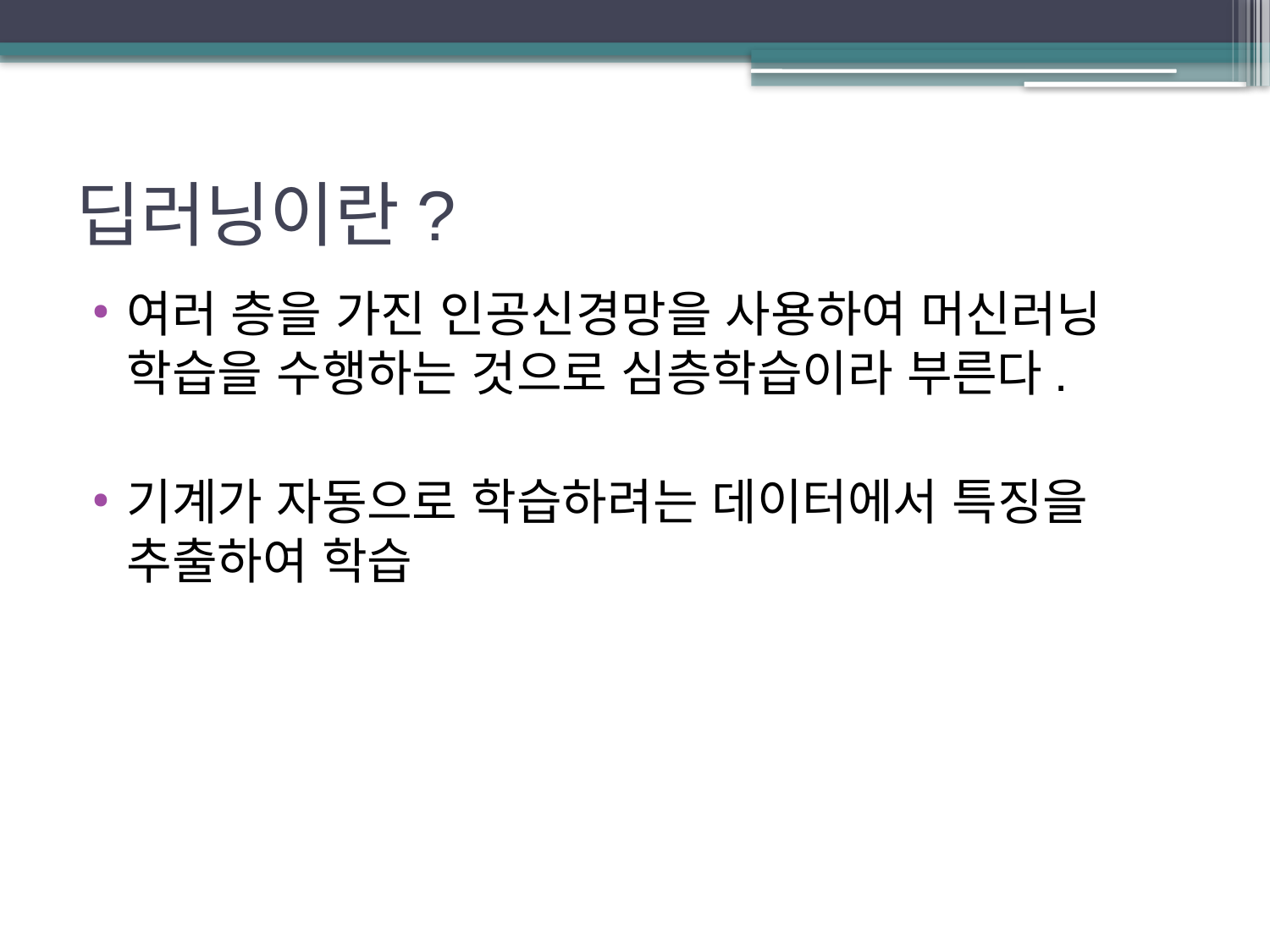

# 딥러닝이란?
여러 층을 가진 인공신경망을 사용하여 머신러닝 학습을 수행하는 것으로 심층학습이라 부른다.

기계가 자동으로 학습하려는 데이터에서 특징을 추출하여 학습